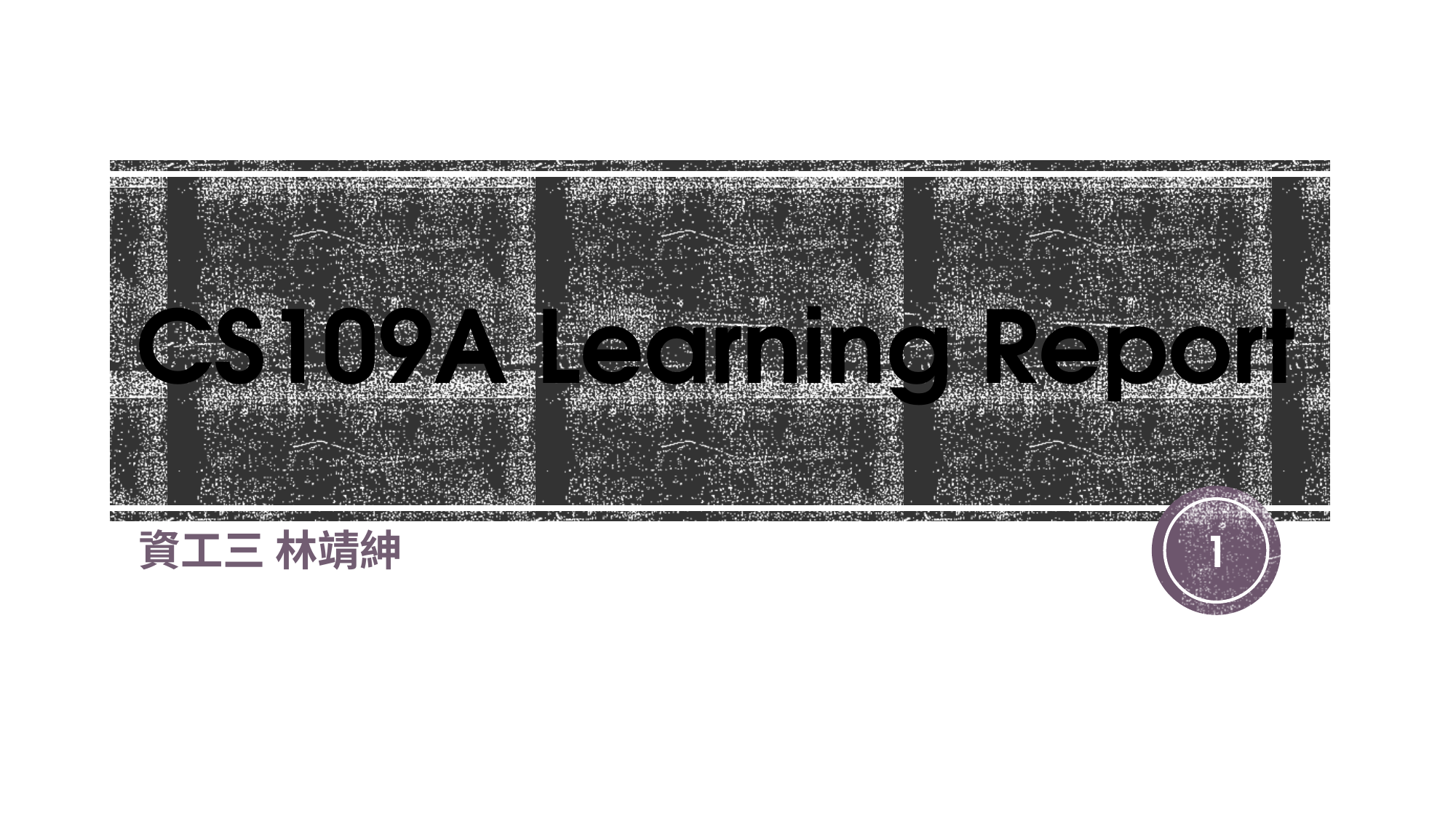

# CS109A Learning Report
1
資工三 林靖紳